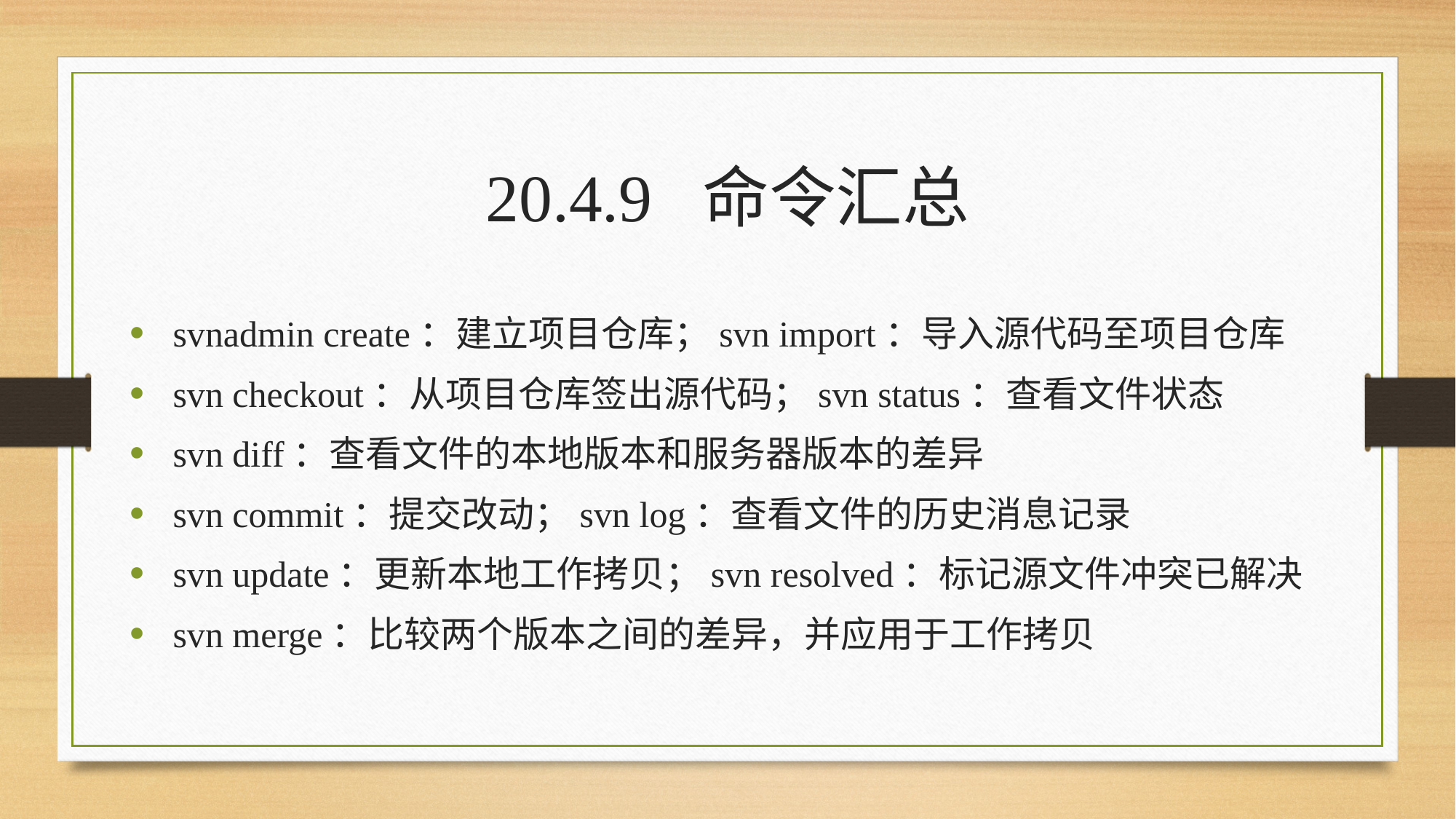

20.4.9  命令汇总
 svnadmin create：建立项目仓库；svn import：导入源代码至项目仓库
 svn checkout：从项目仓库签出源代码；svn status：查看文件状态
 svn diff：查看文件的本地版本和服务器版本的差异
 svn commit：提交改动；svn log：查看文件的历史消息记录
 svn update：更新本地工作拷贝；svn resolved：标记源文件冲突已解决
 svn merge：比较两个版本之间的差异，并应用于工作拷贝